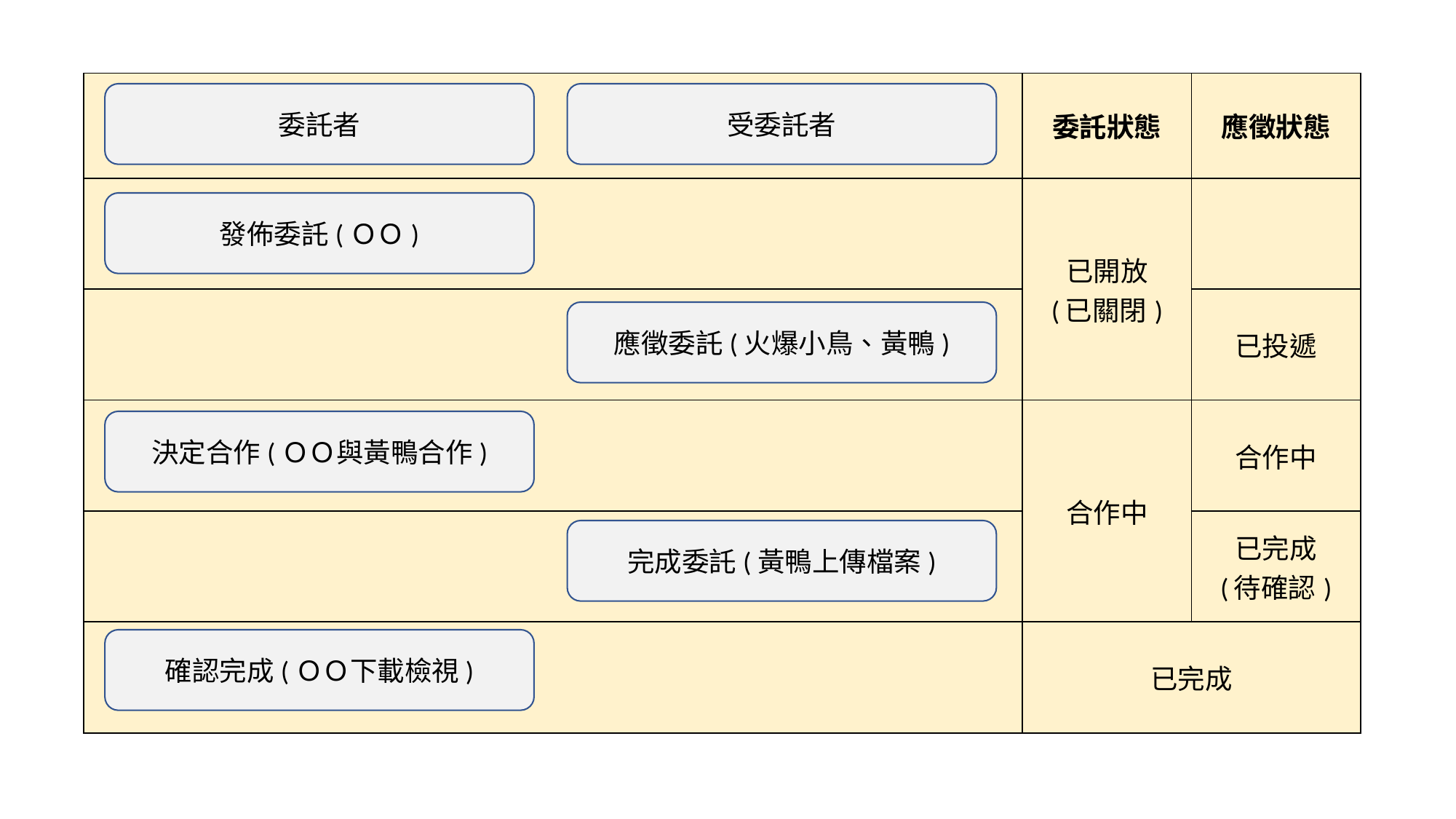

|  | 委託狀態 | 應徵狀態 |
| --- | --- | --- |
|  | 已開放 (已關閉) |  |
|  |  | 已投遞 |
|  | 合作中 | 合作中 |
|  |  | 已完成 (待確認) |
|  | 已完成 |  |
委託者
受委託者
發佈委託(ＯＯ)
應徵委託(火爆小鳥、黃鴨)
決定合作(ＯＯ與黃鴨合作)
完成委託(黃鴨上傳檔案)
確認完成(ＯＯ下載檢視)